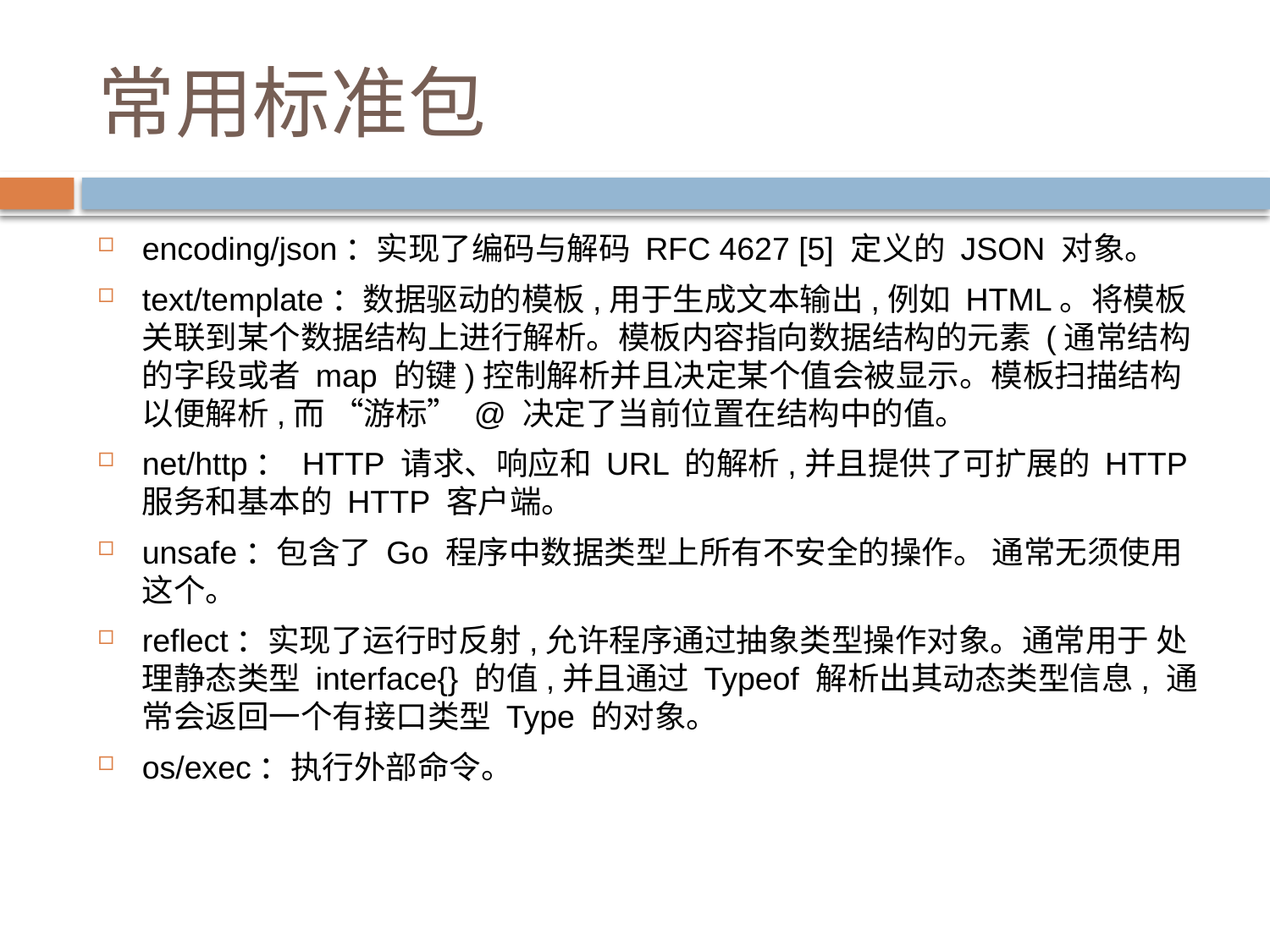

# 常用标准包
encoding/json：实现了编码与解码 RFC 4627 [5] 定义的 JSON 对象。
text/template：数据驱动的模板,用于生成文本输出,例如 HTML。将模板关联到某个数据结构上进行解析。模板内容指向数据结构的元素 (通常结构的字段或者 map 的键)控制解析并且决定某个值会被显示。模板扫描结构以便解析,而 “游标” @ 决定了当前位置在结构中的值。
net/http： HTTP 请求、响应和 URL 的解析,并且提供了可扩展的 HTTP 服务和基本的 HTTP 客户端。
unsafe：包含了 Go 程序中数据类型上所有不安全的操作。 通常无须使用 这个。
reflect：实现了运行时反射,允许程序通过抽象类型操作对象。通常用于 处理静态类型 interface{} 的值,并且通过 Typeof 解析出其动态类型信息, 通常会返回一个有接口类型 Type 的对象。
os/exec：执行外部命令。